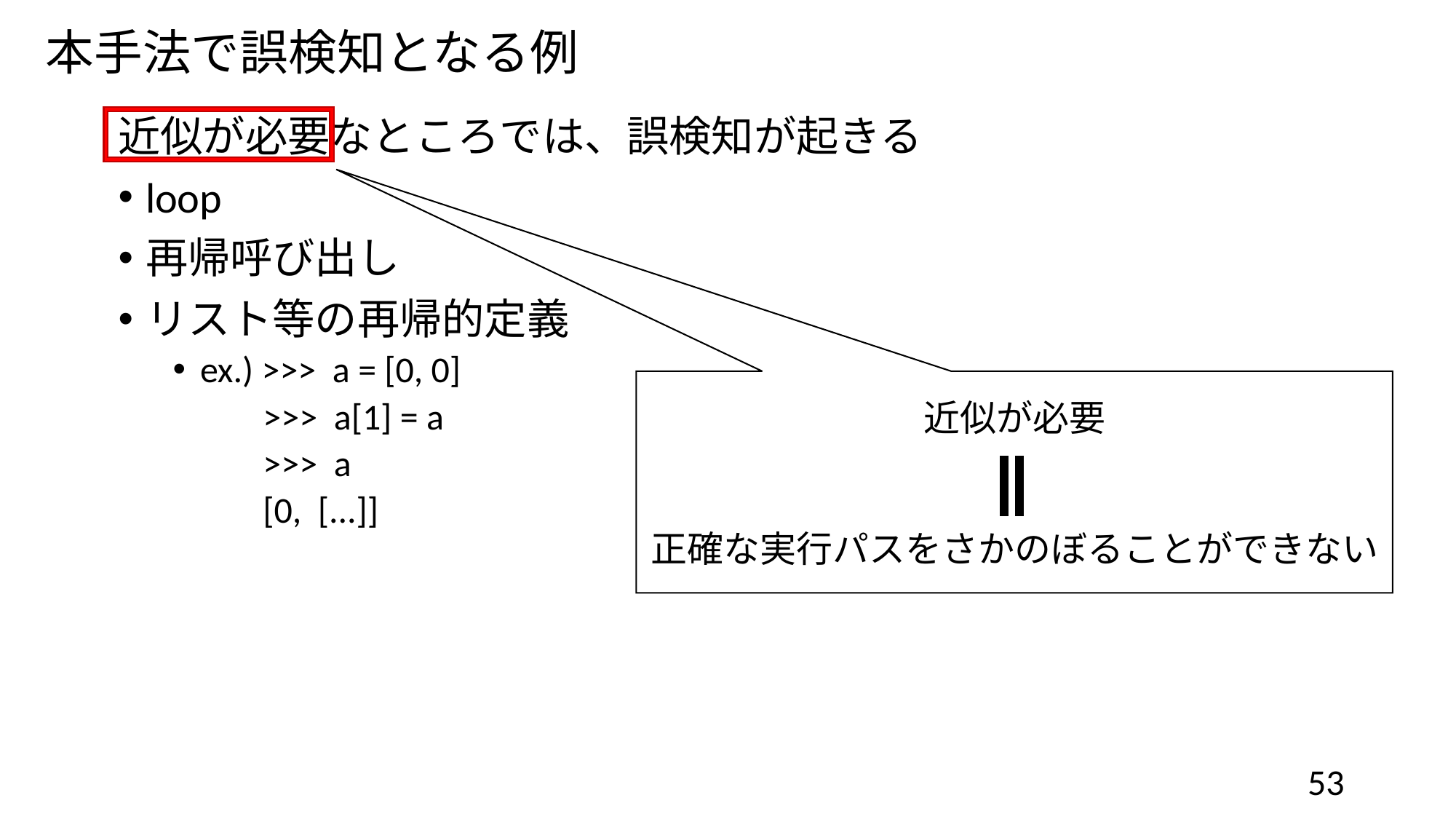

本手法で誤検知となる例

近似が必要なところでは、誤検知が起きる
loop
再帰呼び出し
リスト等の再帰的定義
ex.) >>>  a = [0, 0]
           >>>  a[1] = a
           >>>  a
           [0,  [...]]
近似が必要

正確な実行パスをさかのぼることができない

53